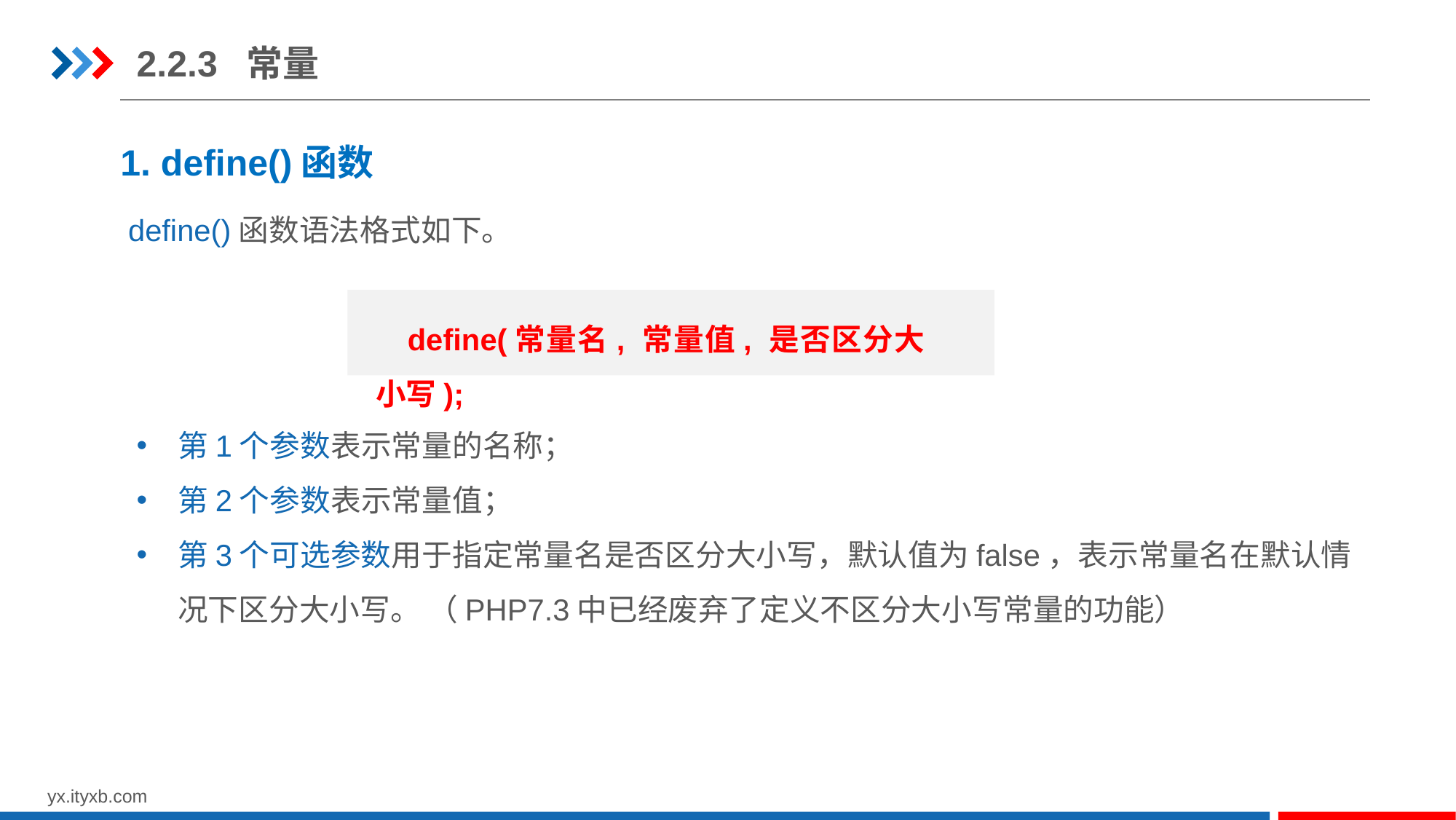

2.2.3  常量
1. define()函数
define()函数语法格式如下。

define(常量名, 常量值, 是否区分大小写);
第1个参数表示常量的名称；
第2个参数表示常量值；
第3个可选参数用于指定常量名是否区分大小写，默认值为false，表示常量名在默认情况下区分大小写。 （PHP7.3中已经废弃了定义不区分大小写常量的功能）